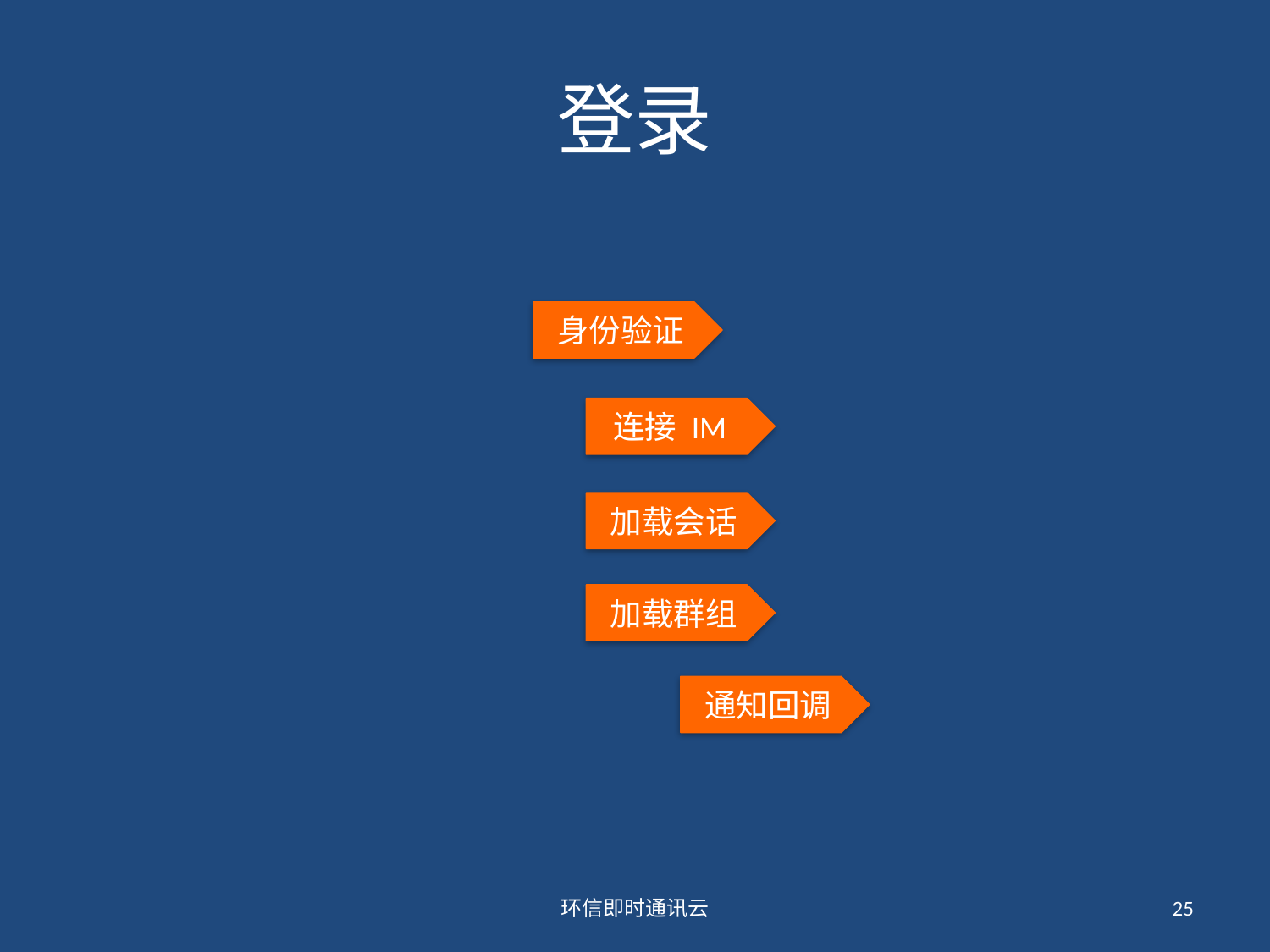

# 登录
身份验证
连接 IM
加载会话
加载群组
通知回调
环信即时通讯云
25